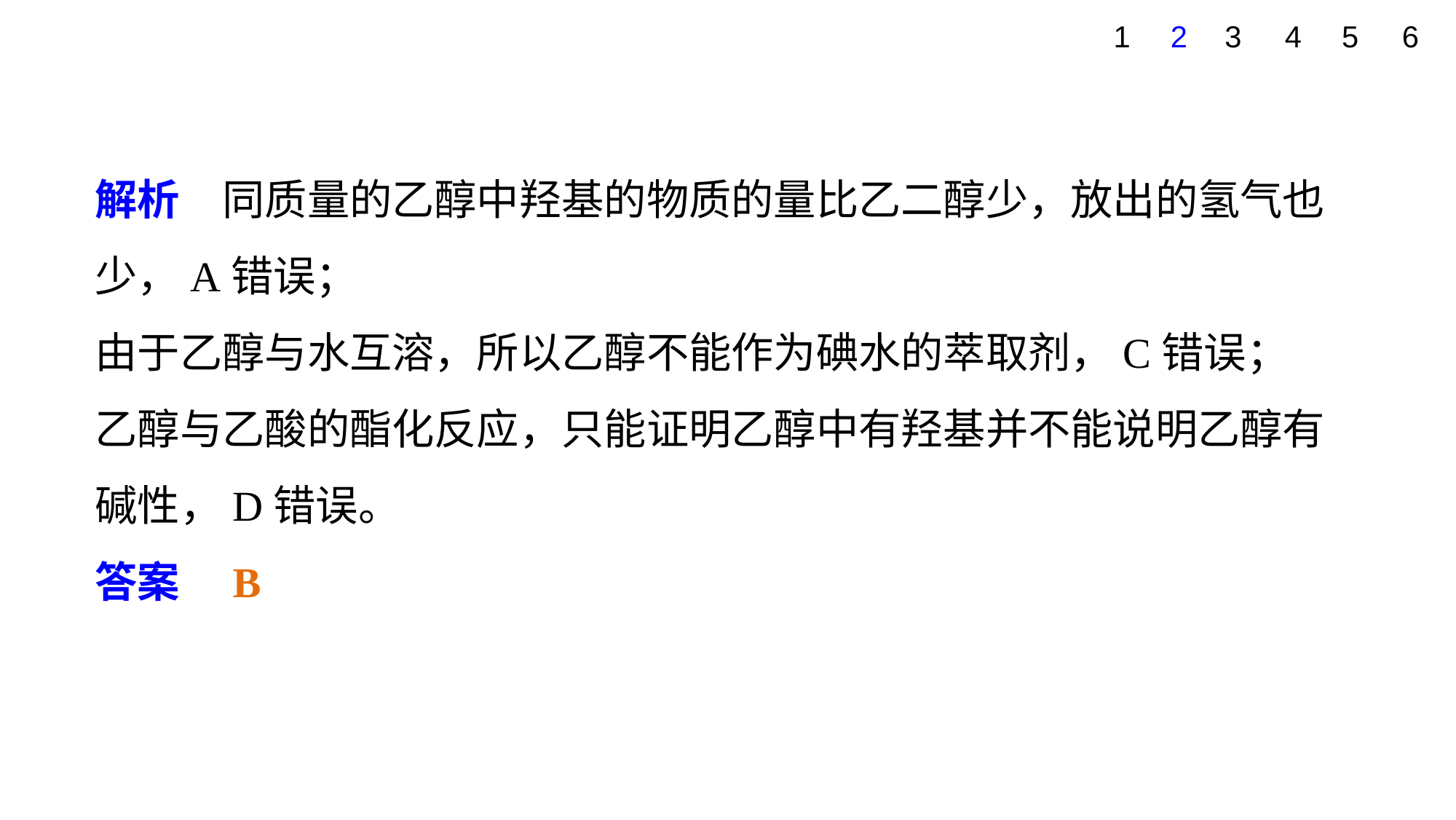

1
2
3
4
5
6
解析　同质量的乙醇中羟基的物质的量比乙二醇少，放出的氢气也少，A错误；
由于乙醇与水互溶，所以乙醇不能作为碘水的萃取剂，C错误；
乙醇与乙酸的酯化反应，只能证明乙醇中有羟基并不能说明乙醇有碱性，D错误。
答案　B